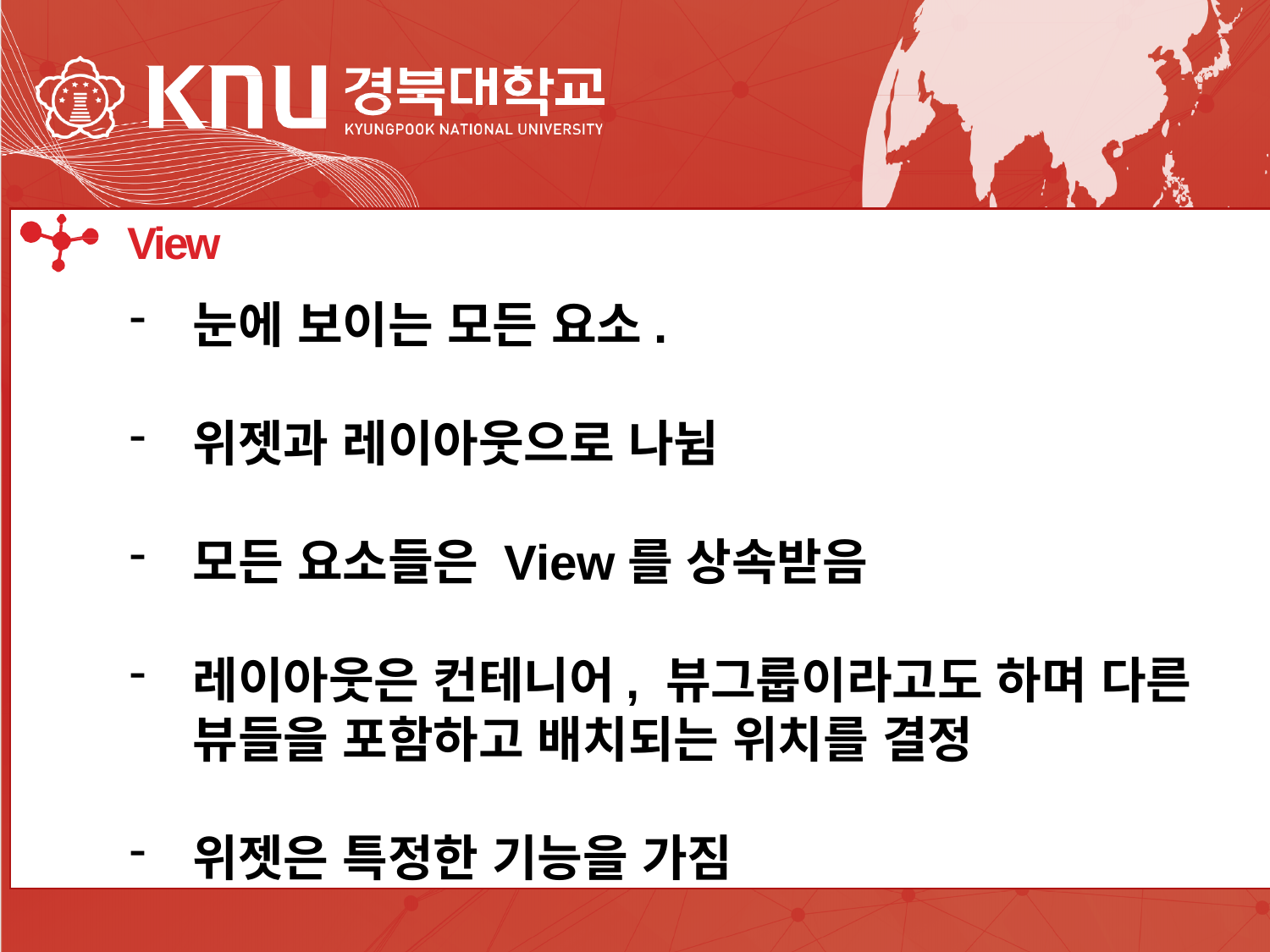

IDE

View

눈에 보이는 모든 요소.

위젯과 레이아웃으로 나뉨

모든 요소들은 View를 상속받음

레이아웃은 컨테니어, 뷰그룹이라고도 하며 다른 뷰들을 포함하고 배치되는 위치를 결정

위젯은 특정한 기능을 가짐